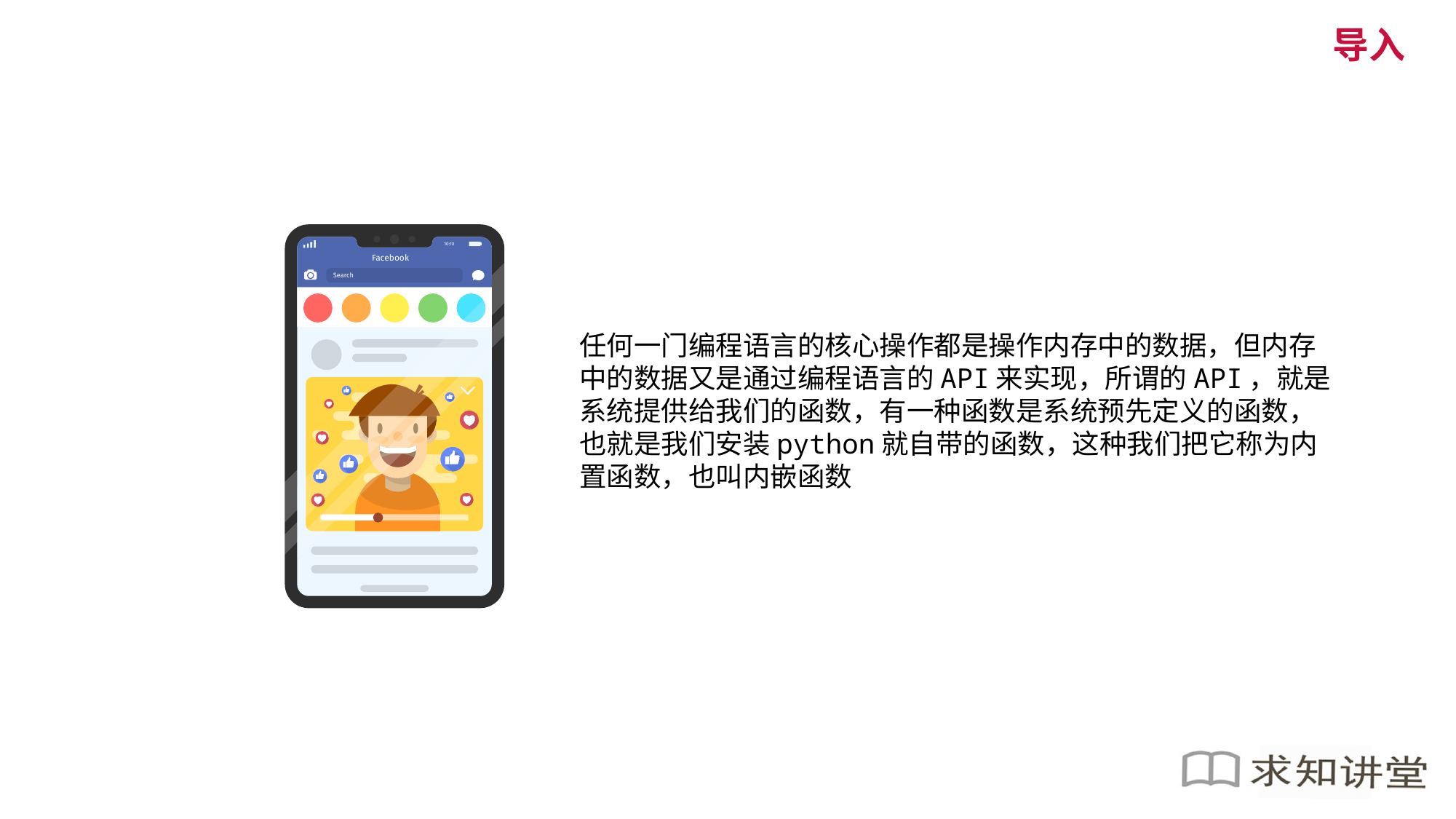

导入

10:10

Facebook

Search

任何一门编程语言的核心操作都是操作内存中的数据，但内存中的数据又是通过编程语言的API来实现，所谓的API，就是系统提供给我们的函数，有一种函数是系统预先定义的函数，也就是我们安装python就自带的函数，这种我们把它称为内置函数，也叫内嵌函数